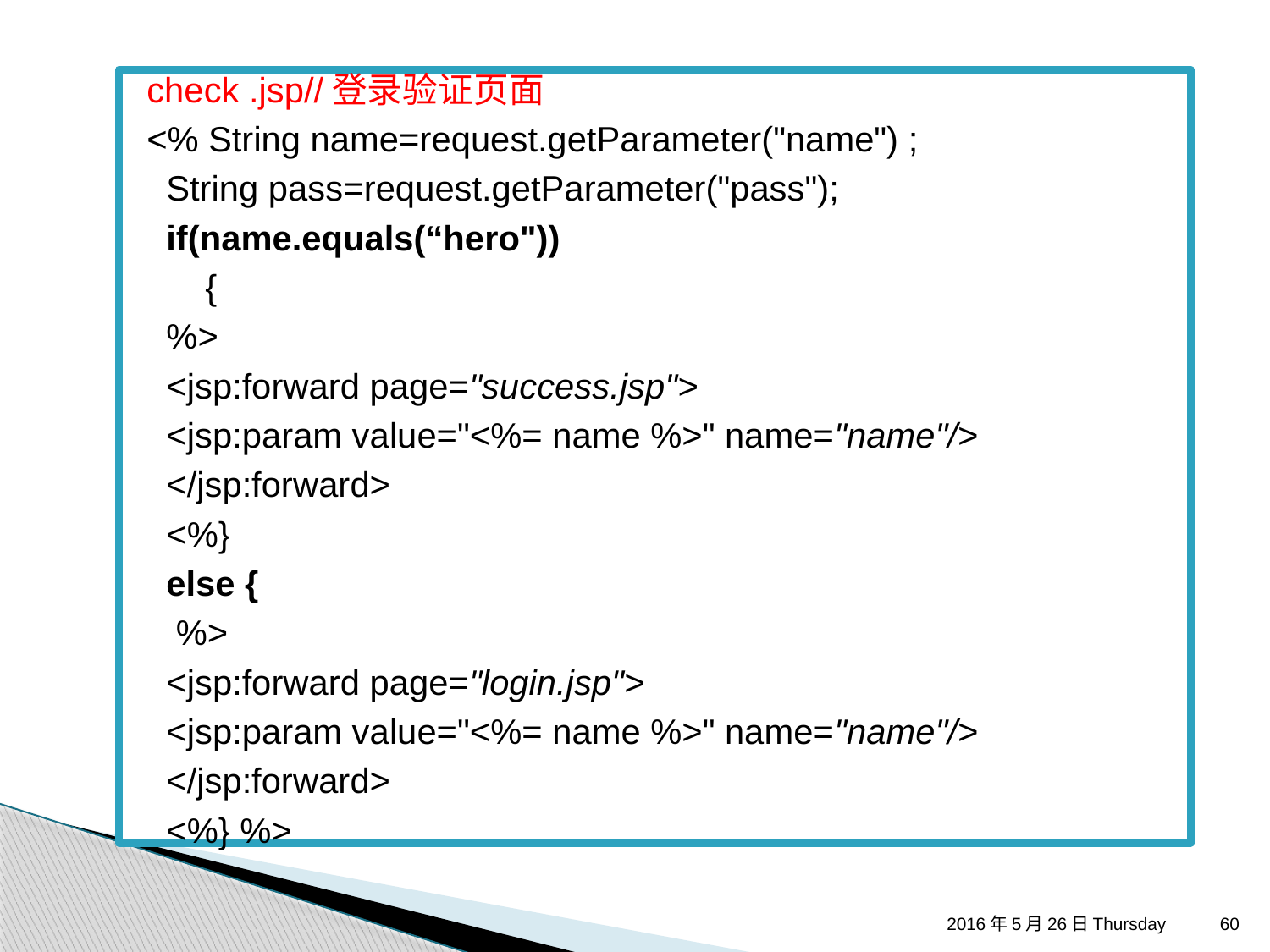

check .jsp//登录验证页面
<% String name=request.getParameter("name") ;
  String pass=request.getParameter("pass");
  if(name.equals(“hero"))
      {
  %>
  <jsp:forward page="success.jsp">
  <jsp:param value="<%= name %>" name="name"/>
  </jsp:forward>
  <%}
  else {
   %>
  <jsp:forward page="login.jsp">
  <jsp:param value="<%= name %>" name="name"/>
  </jsp:forward>
  <%} %>
2016年5月26日Thursday
60